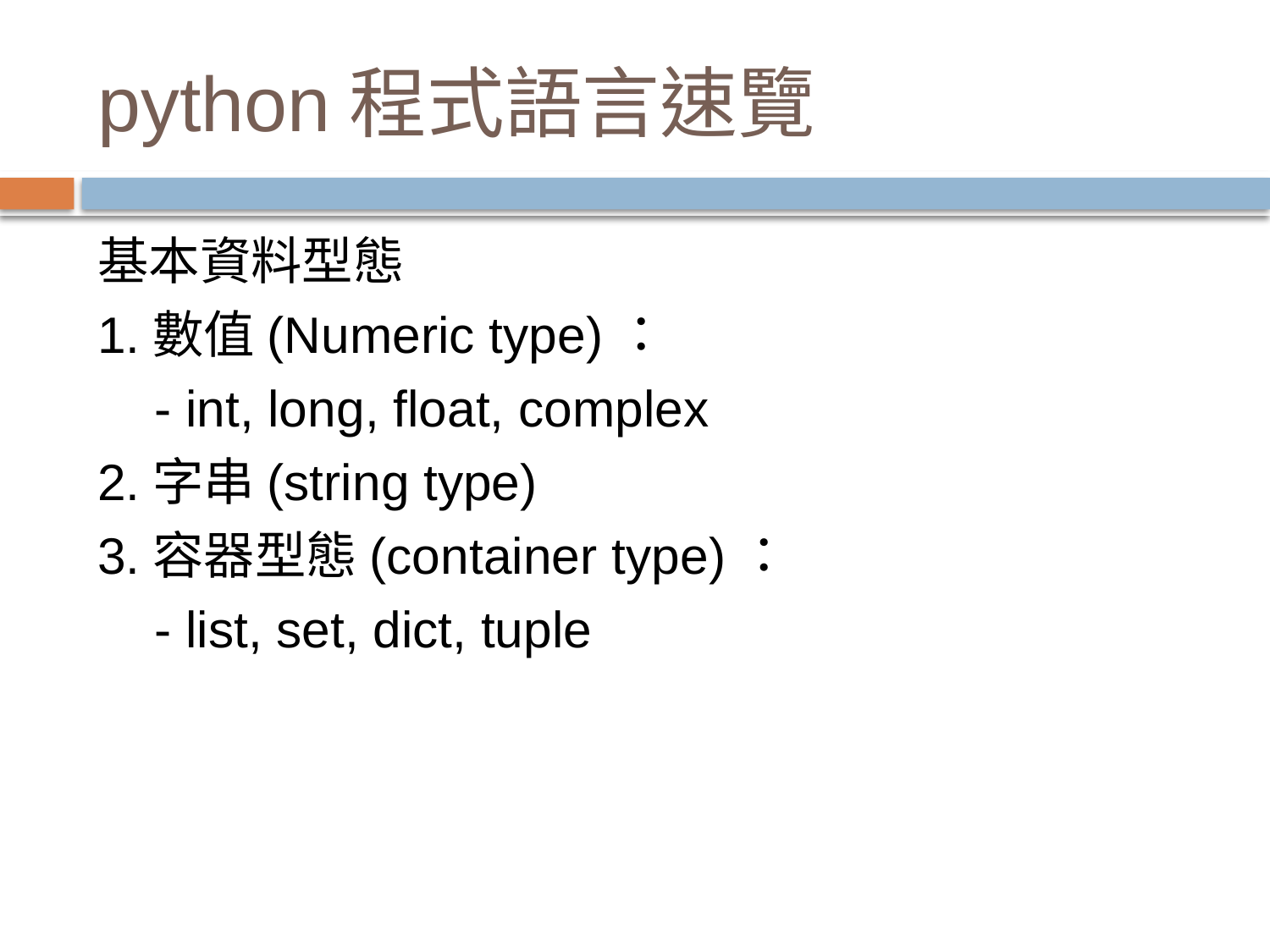

# python程式語言速覽
基本資料型態
1.數值(Numeric type)：
    - int, long, float, complex
2.字串(string type)
3.容器型態(container type)：
    - list, set, dict, tuple